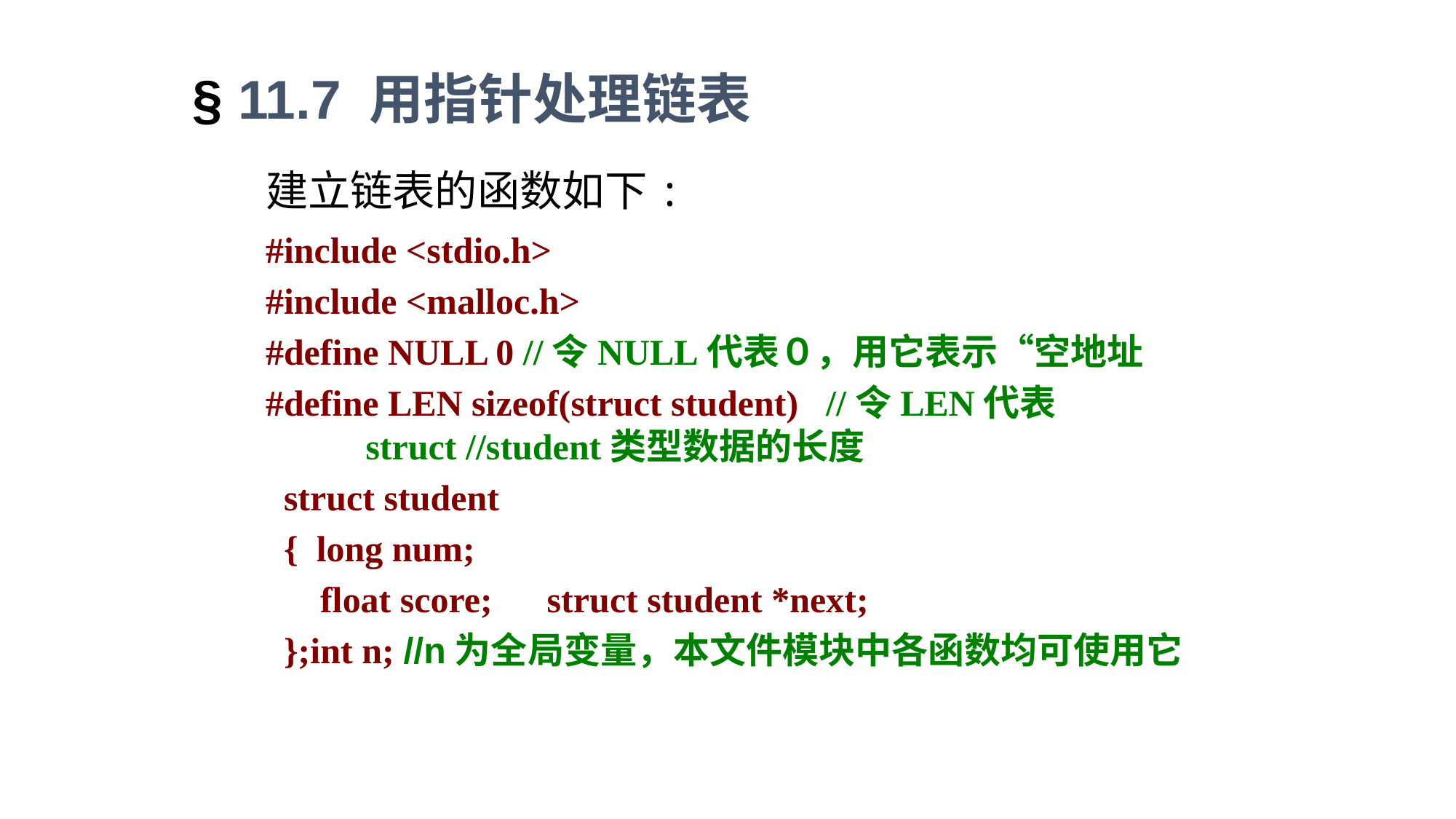

§ 11.7 用指针处理链表
建立链表的函数如下:
#include <stdio.h>
#include <malloc.h>
#define NULL 0 //令NULL代表０，用它表示“空地址
#define LEN sizeof(struct student)   //令LEN代表struct //student类型数据的长度
  struct student
  {  long num;
      float score;      struct student *next;
  };int n; //n为全局变量，本文件模块中各函数均可使用它